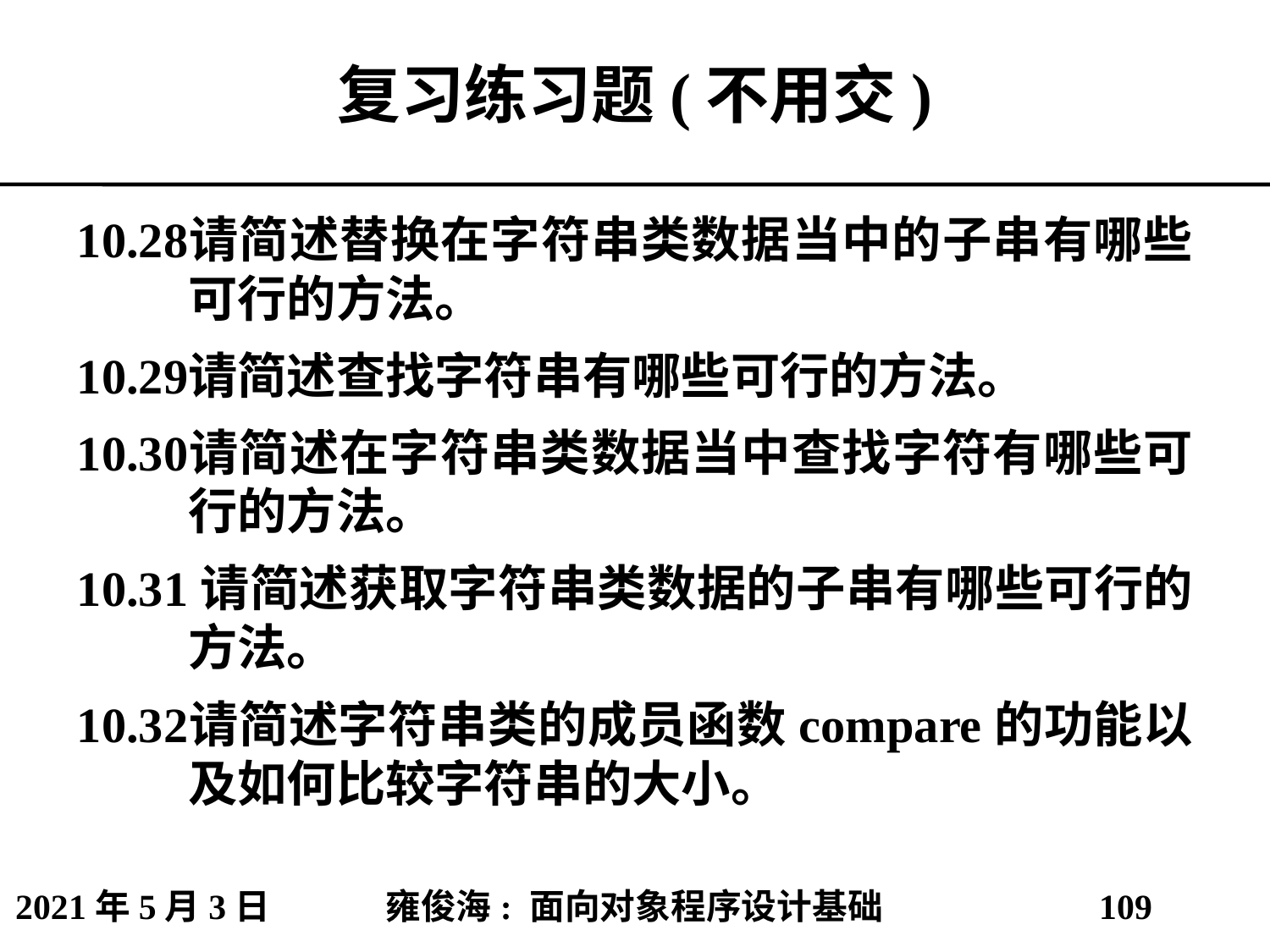

# 复习练习题(不用交)

10.28	请简述替换在字符串类数据当中的子串有哪些可行的方法。
10.29	请简述查找字符串有哪些可行的方法。
10.30	请简述在字符串类数据当中查找字符有哪些可行的方法。
10.31请简述获取字符串类数据的子串有哪些可行的方法。
10.32	请简述字符串类的成员函数compare的功能以及如何比较字符串的大小。
2021年5月3日
雍俊海: 面向对象程序设计基础
109